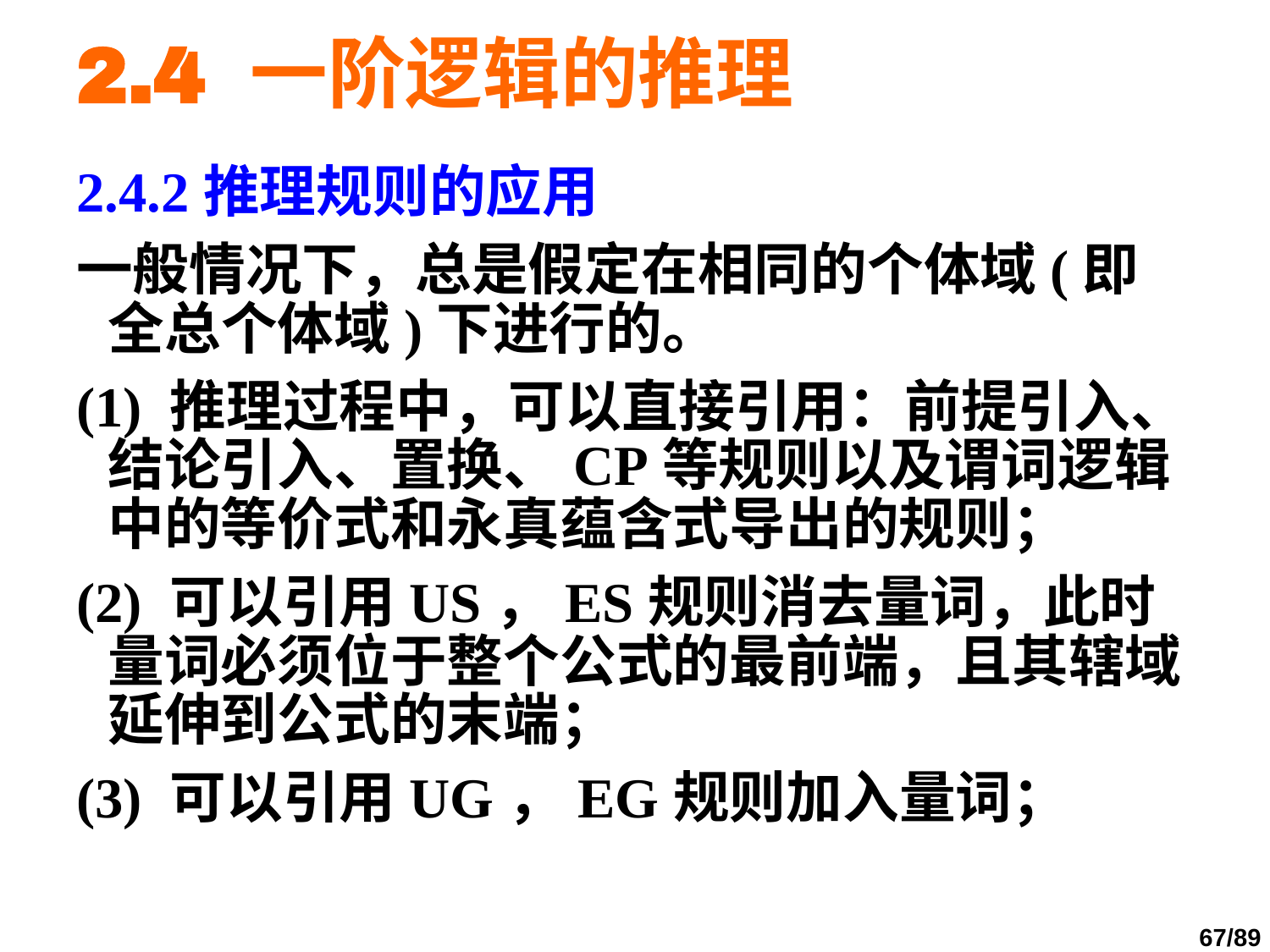

# 2.4 一阶逻辑的推理
2.4.2推理规则的应用
一般情况下，总是假定在相同的个体域(即全总个体域)下进行的。
(1) 推理过程中，可以直接引用：前提引入、结论引入、置换、CP等规则以及谓词逻辑中的等价式和永真蕴含式导出的规则；
(2) 可以引用US，ES规则消去量词，此时量词必须位于整个公式的最前端，且其辖域延伸到公式的末端；
(3) 可以引用UG，EG规则加入量词；